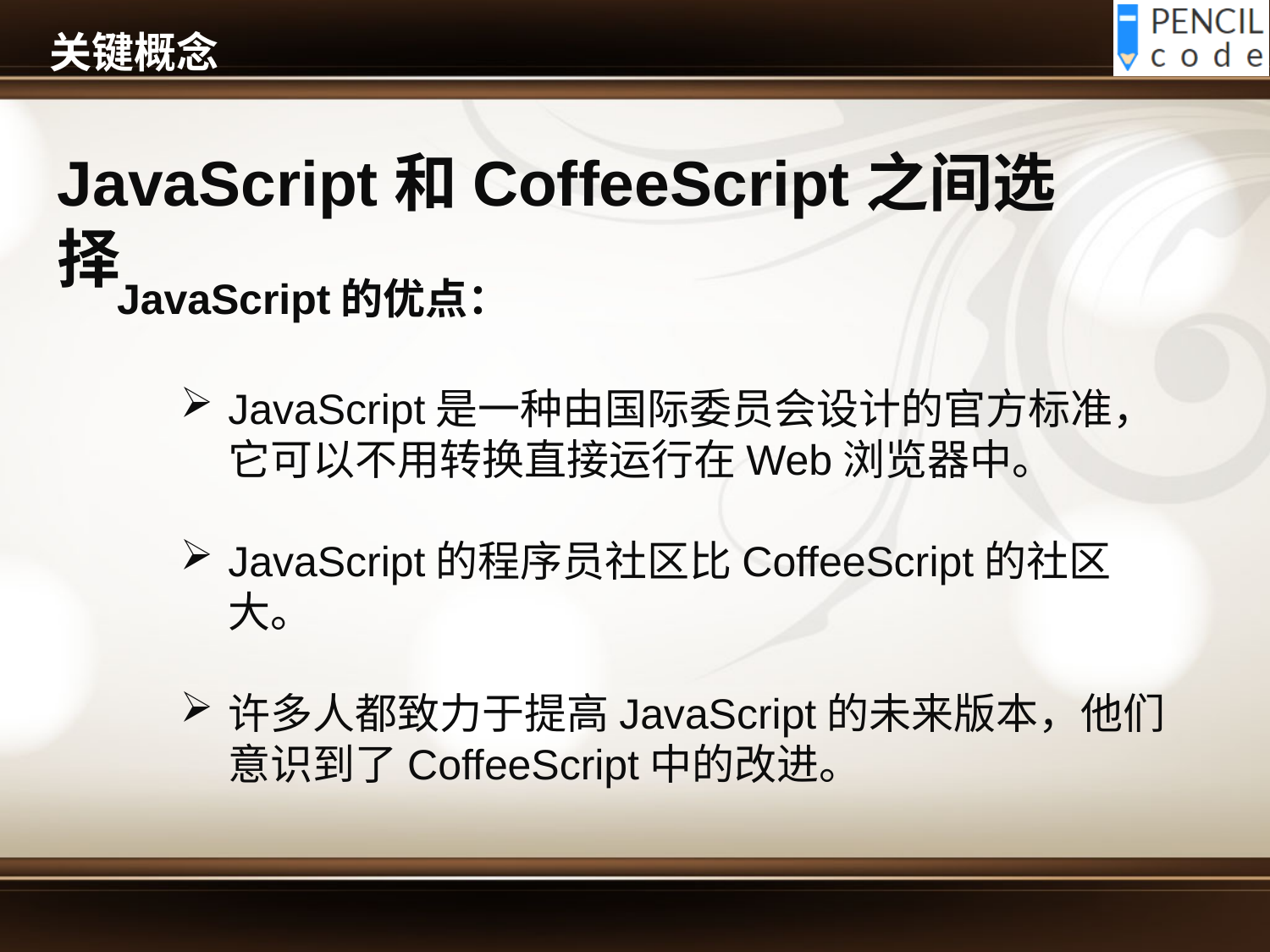

# 关键概念
JavaScript和CoffeeScript之间选择
JavaScript的优点：
JavaScript是一种由国际委员会设计的官方标准，它可以不用转换直接运行在Web浏览器中。

JavaScript的程序员社区比CoffeeScript的社区大。

许多人都致力于提高JavaScript的未来版本，他们意识到了CoffeeScript中的改进。